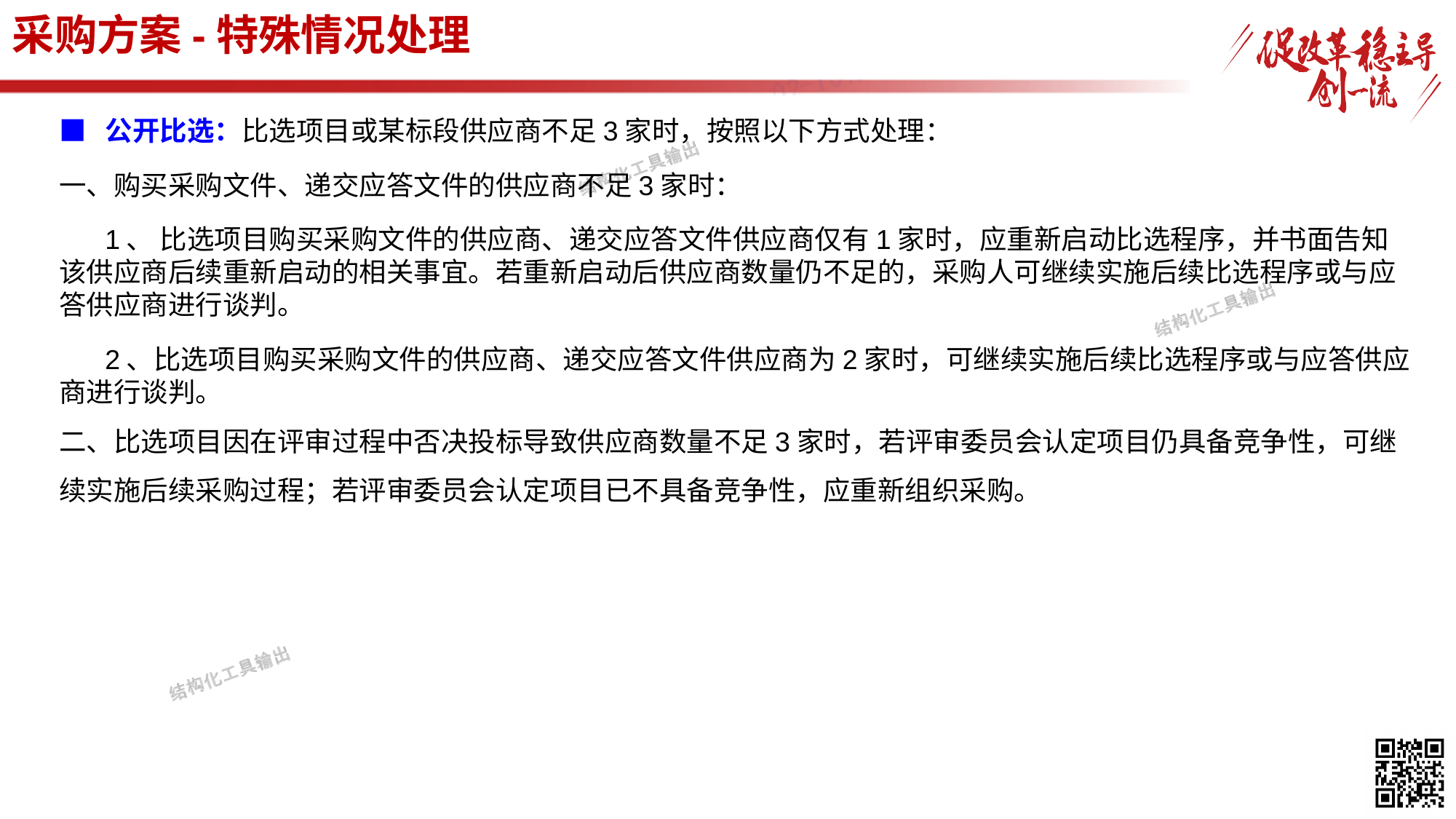

# 采购方案-特殊情况处理
■  公开比选：比选项目或某标段供应商不足3家时，按照以下方式处理：
一、购买采购文件、递交应答文件的供应商不足3家时：
      1、 比选项目购买采购文件的供应商、递交应答文件供应商仅有1家时，应重新启动比选程序，并书面告知该供应商后续重新启动的相关事宜。若重新启动后供应商数量仍不足的，采购人可继续实施后续比选程序或与应答供应商进行谈判。
      2、比选项目购买采购文件的供应商、递交应答文件供应商为2家时，可继续实施后续比选程序或与应答供应商进行谈判。
二、比选项目因在评审过程中否决投标导致供应商数量不足3家时，若评审委员会认定项目仍具备竞争性，可继续实施后续采购过程；若评审委员会认定项目已不具备竞争性，应重新组织采购。